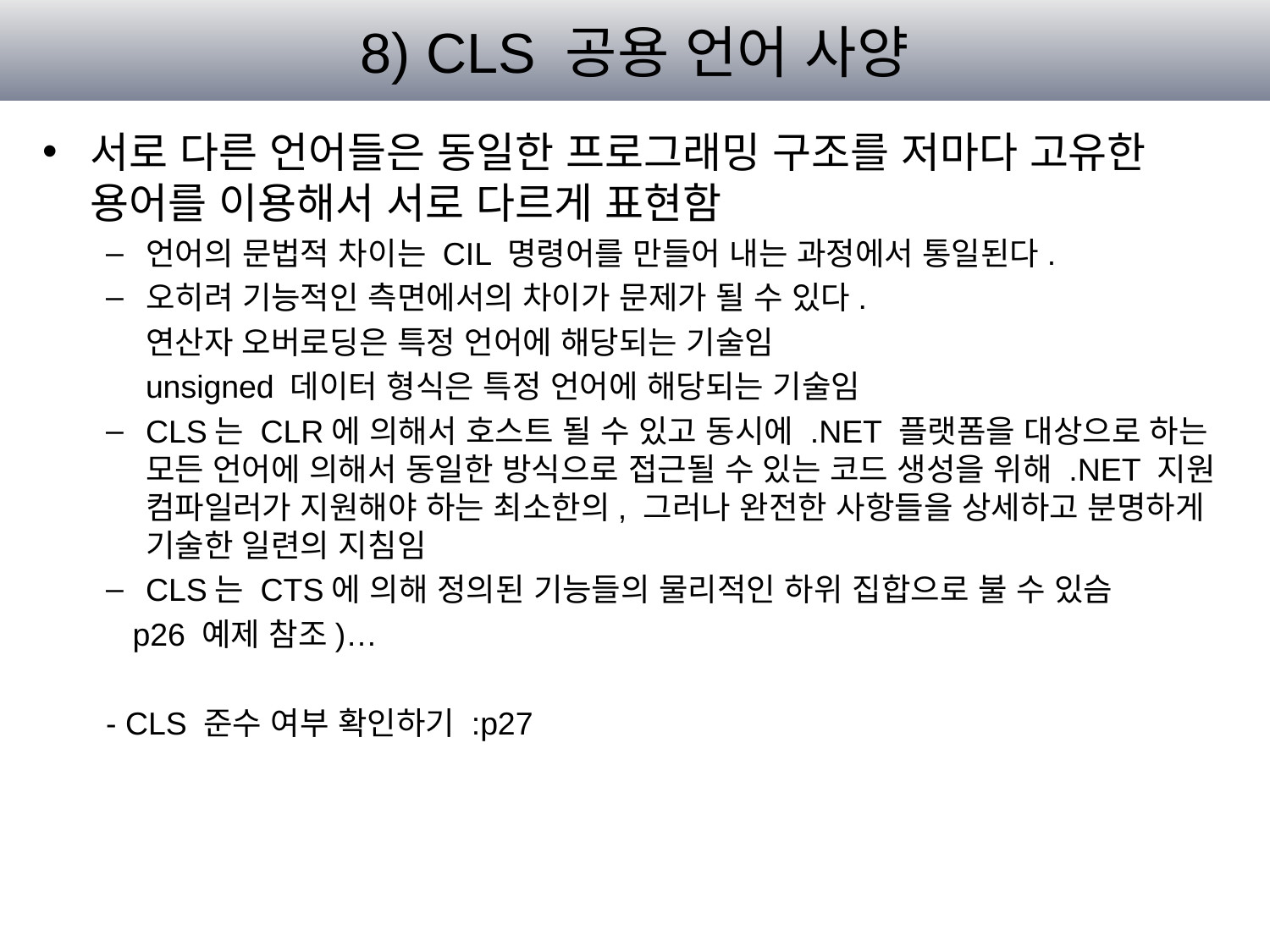

# 8) CLS 공용 언어 사양
서로 다른 언어들은 동일한 프로그래밍 구조를 저마다 고유한 용어를 이용해서 서로 다르게 표현함
언어의 문법적 차이는 CIL 명령어를 만들어 내는 과정에서 통일된다.
오히려 기능적인 측면에서의 차이가 문제가 될 수 있다.
	연산자 오버로딩은 특정 언어에 해당되는 기술임
	unsigned 데이터 형식은 특정 언어에 해당되는 기술임
CLS는 CLR에 의해서 호스트 될 수 있고 동시에 .NET 플랫폼을 대상으로 하는 모든 언어에 의해서 동일한 방식으로 접근될 수 있는 코드 생성을 위해 .NET 지원 컴파일러가 지원해야 하는 최소한의, 그러나 완전한 사항들을 상세하고 분명하게 기술한 일련의 지침임
CLS는 CTS에 의해 정의된 기능들의 물리적인 하위 집합으로 불 수 있슴
   p26 예제 참조)…

- CLS 준수 여부 확인하기 :p27